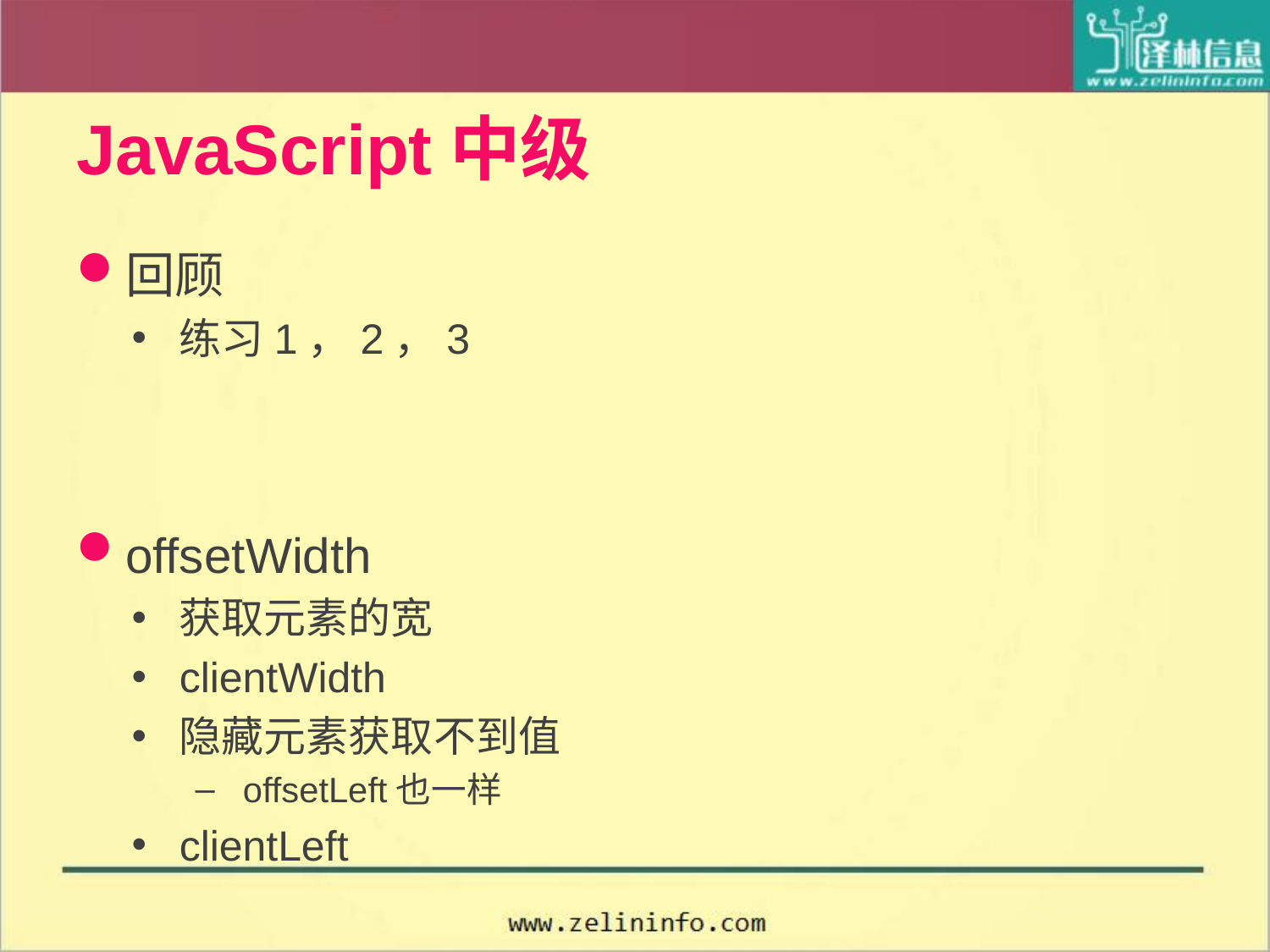

# JavaScript中级
回顾
练习1，2，3

offsetWidth
获取元素的宽
clientWidth
隐藏元素获取不到值
offsetLeft也一样
clientLeft